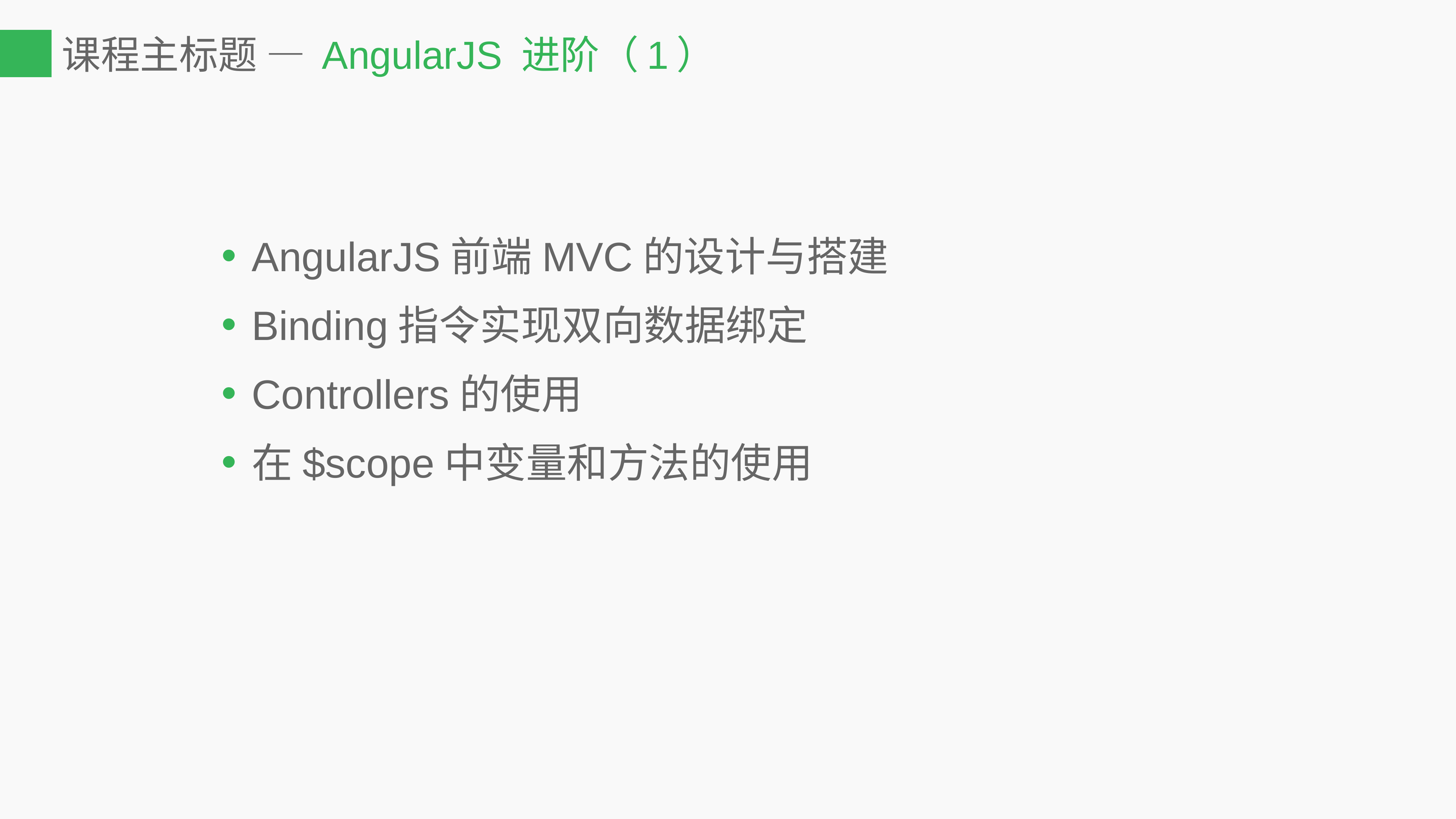

# 课程主标题 — AngularJS 进阶（1）
AngularJS前端MVC的设计与搭建
Binding指令实现双向数据绑定
Controllers的使用
在$scope中变量和方法的使用